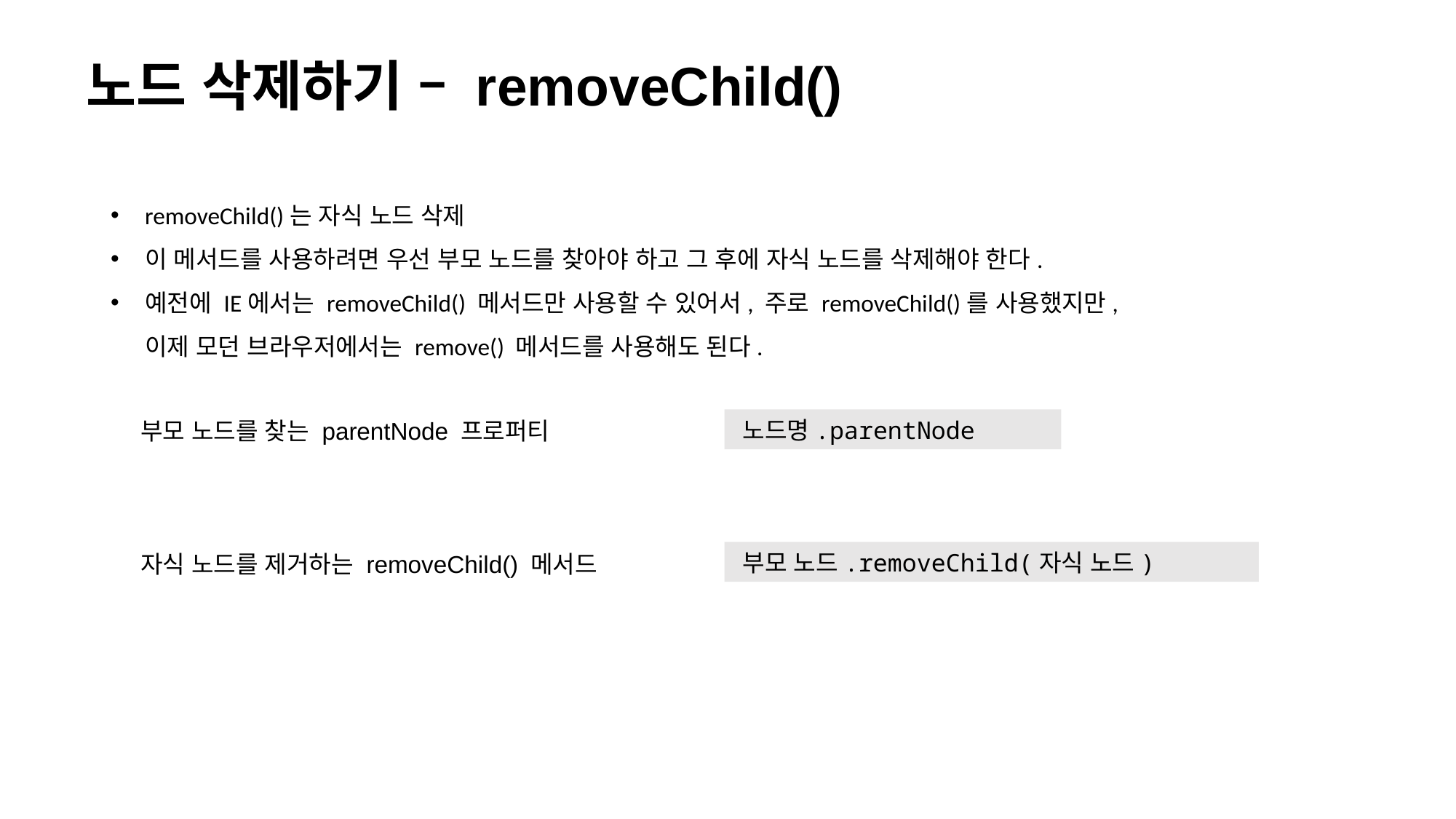

# 노드 삭제하기 – removeChild()
removeChild()는 자식 노드 삭제
이 메서드를 사용하려면 우선 부모 노드를 찾아야 하고 그 후에 자식 노드를 삭제해야 한다.
예전에 IE에서는 removeChild() 메서드만 사용할 수 있어서, 주로 removeChild()를 사용했지만,
이제 모던 브라우저에서는 remove() 메서드를 사용해도 된다.
노드명.parentNode
부모 노드를 찾는 parentNode 프로퍼티
부모 노드.removeChild(자식 노드)
자식 노드를 제거하는 removeChild() 메서드